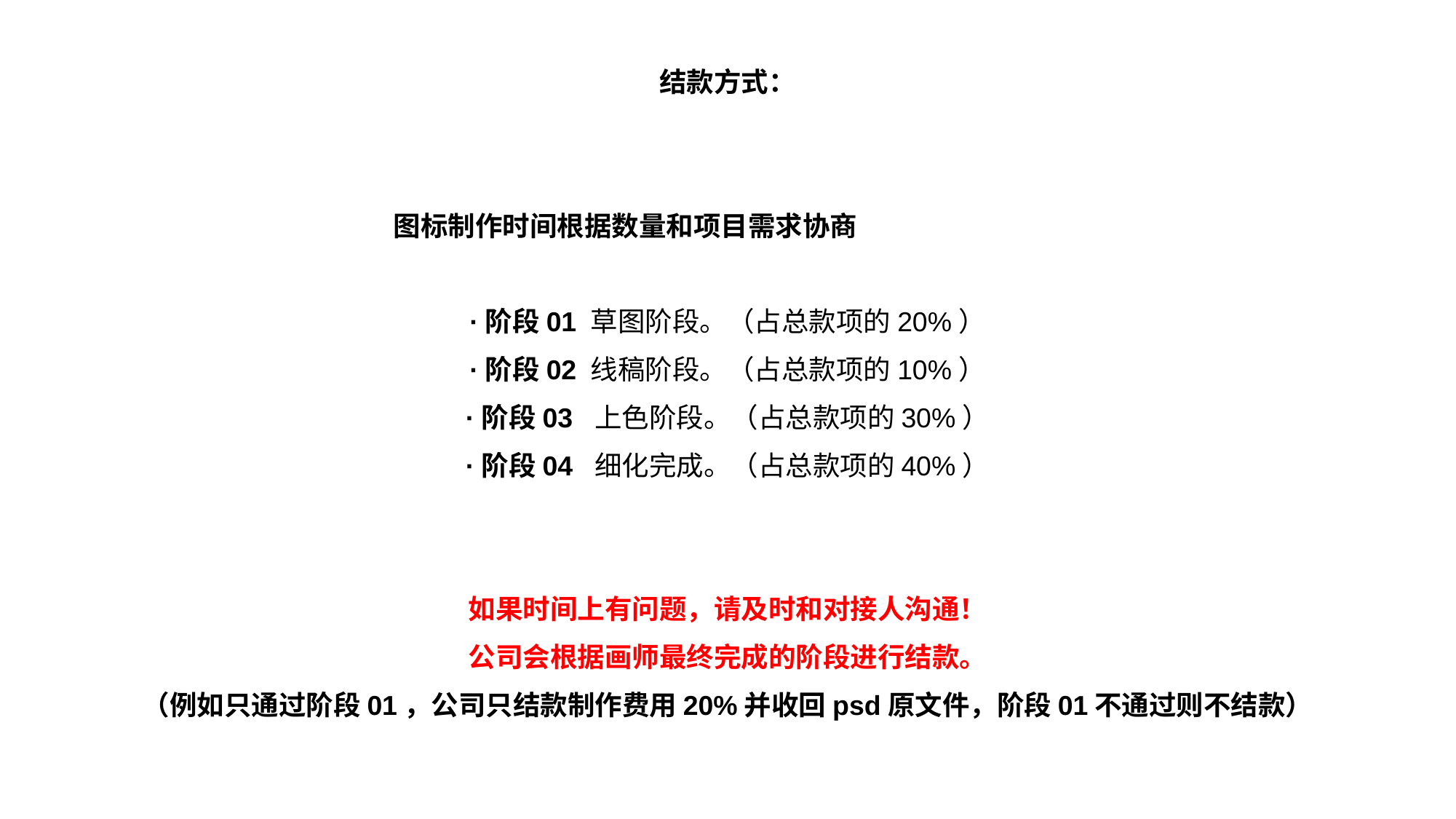

结款方式：

                                                       图标制作时间根据数量和项目需求协商

·阶段01 草图阶段。（占总款项的20%）
·阶段02 线稿阶段。（占总款项的10%）
·阶段03  上色阶段。（占总款项的30%）
·阶段04  细化完成。（占总款项的40%）

如果时间上有问题，请及时和对接人沟通！
公司会根据画师最终完成的阶段进行结款。
（例如只通过阶段01，公司只结款制作费用20%并收回psd原文件，阶段01不通过则不结款）